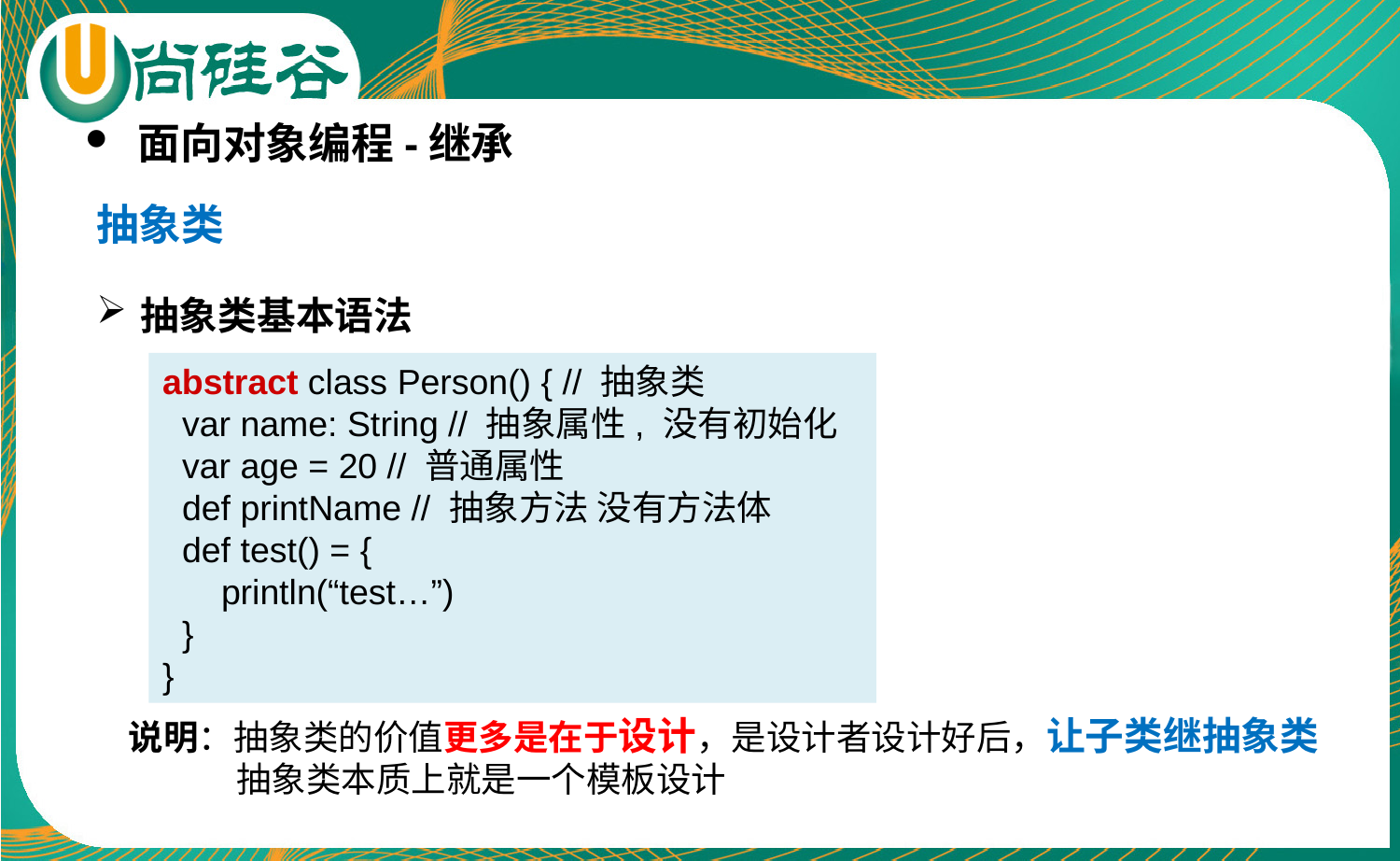

面向对象编程-继承

抽象类

抽象类基本语法

   说明：抽象类的价值更多是在于设计，是设计者设计好后，让子类继抽象类
	抽象类本质上就是一个模板设计
abstract class Person() { // 抽象类
  var name: String // 抽象属性, 没有初始化
  var age = 20 // 普通属性
  def printName // 抽象方法 没有方法体
  def test() = {
      println(“test…”)
  }
}